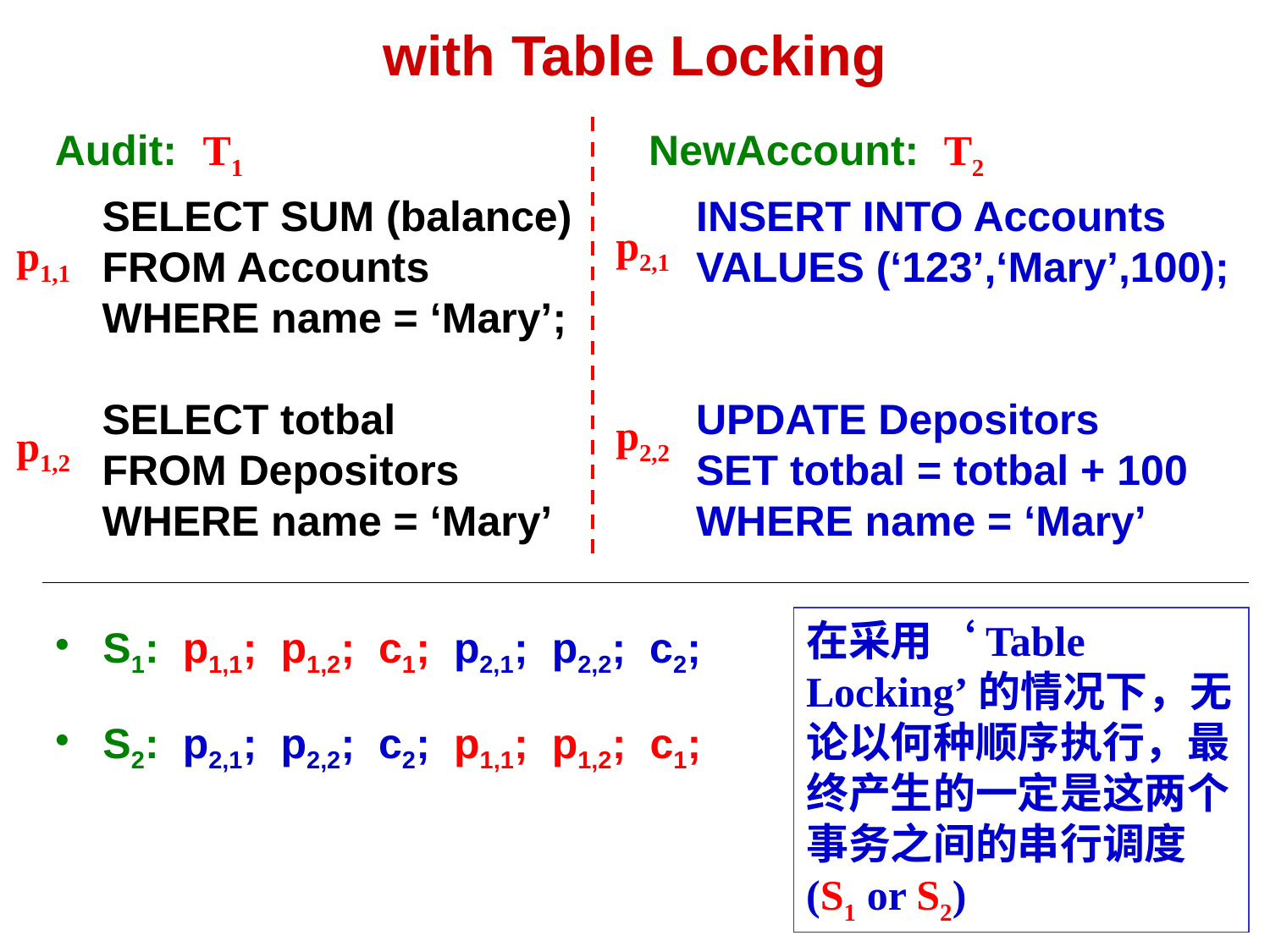

# with Table Locking
T1
T2
p2,1
p1,1
p2,2
p1,2
Audit:
    SELECT SUM (balance)
    FROM Accounts
    WHERE name = ‘Mary’;

    SELECT totbal
    FROM Depositors
    WHERE name = ‘Mary’
NewAccount:
    INSERT INTO Accounts
    VALUES (‘123’,‘Mary’,100);

    UPDATE Depositors
    SET totbal = totbal + 100
    WHERE name = ‘Mary’
在采用‘Table Locking’的情况下，无论以何种顺序执行，最终产生的一定是这两个事务之间的串行调度(S1 or S2)
S1:  p1,1;  p1,2;  c1;  p2,1;  p2,2;  c2;

S2:  p2,1;  p2,2;  c2;  p1,1;  p1,2;  c1;
7